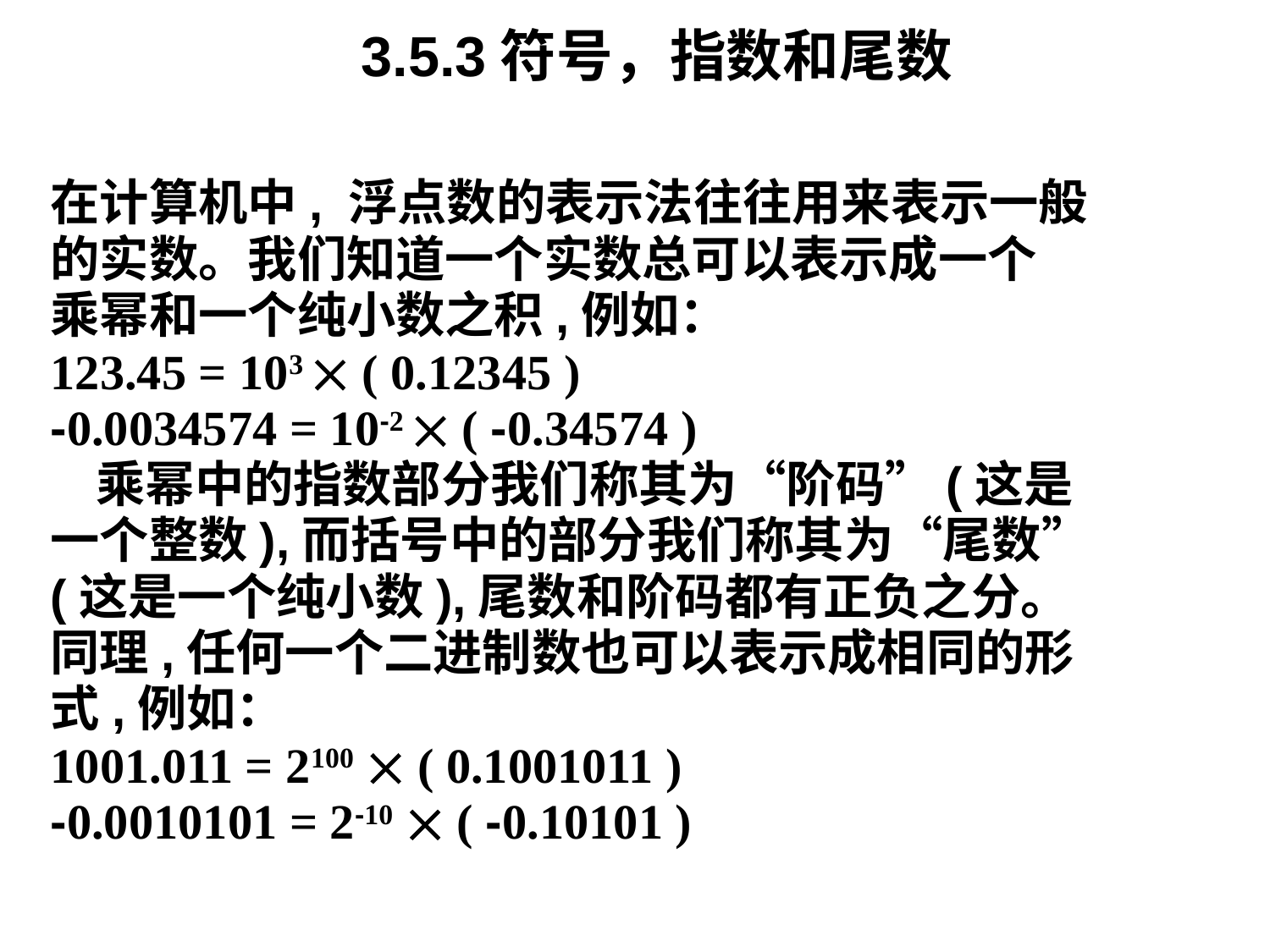

# 3.5.3符号，指数和尾数
在计算机中, 浮点数的表示法往往用来表示一般
的实数。我们知道一个实数总可以表示成一个
乘幂和一个纯小数之积,例如：
123.45 = 103 × ( 0.12345 )
-0.0034574 = 10-2 × ( -0.34574 )
   乘幂中的指数部分我们称其为“阶码”(这是
一个整数),而括号中的部分我们称其为“尾数”
(这是一个纯小数),尾数和阶码都有正负之分。
同理,任何一个二进制数也可以表示成相同的形
式,例如：
1001.011 = 2100 × ( 0.1001011 )
-0.0010101 = 2-10 × ( -0.10101 )